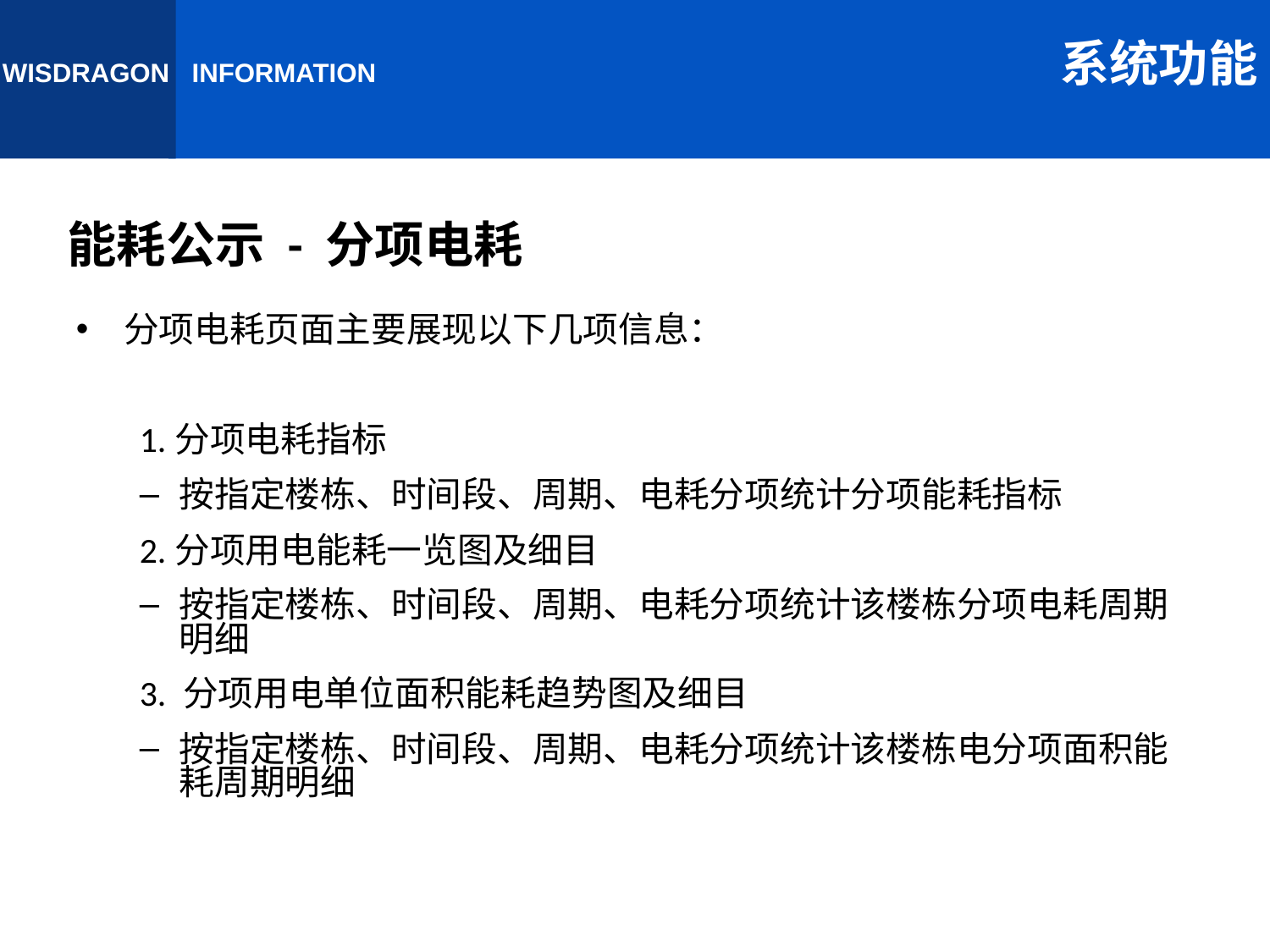

系统功能
能耗公示 - 分项电耗
分项电耗页面主要展现以下几项信息：

1.分项电耗指标
按指定楼栋、时间段、周期、电耗分项统计分项能耗指标
2.分项用电能耗一览图及细目
按指定楼栋、时间段、周期、电耗分项统计该楼栋分项电耗周期明细
3. 分项用电单位面积能耗趋势图及细目
按指定楼栋、时间段、周期、电耗分项统计该楼栋电分项面积能耗周期明细